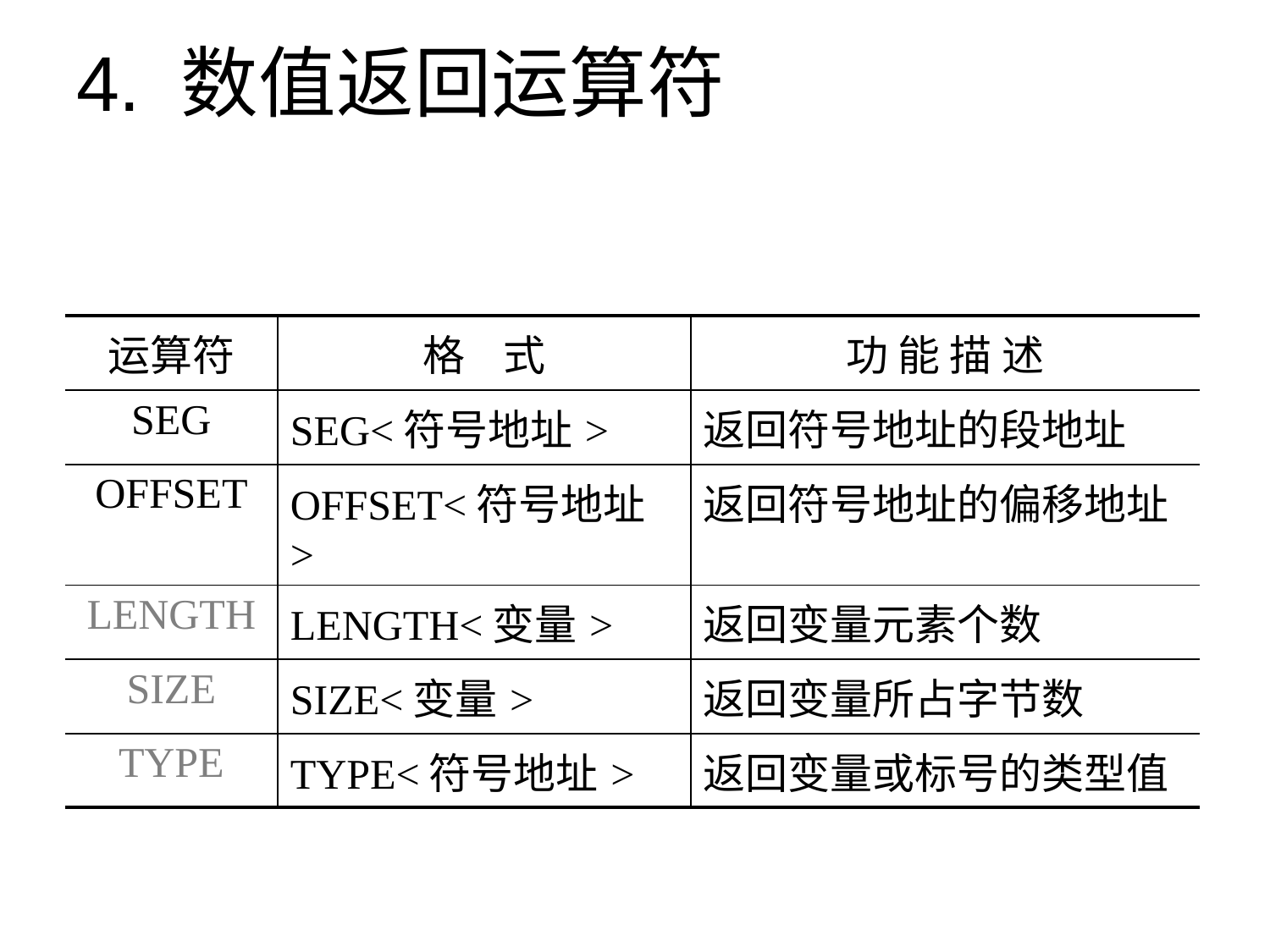

# 4. 数值返回运算符

| 运算符 | 格 式 | 功 能 描 述 |
| --- | --- | --- |
| SEG | SEG<符号地址> | 返回符号地址的段地址 |
| OFFSET | OFFSET<符号地址> | 返回符号地址的偏移地址 |
| LENGTH | LENGTH<变量> | 返回变量元素个数 |
| SIZE | SIZE<变量> | 返回变量所占字节数 |
| TYPE | TYPE<符号地址> | 返回变量或标号的类型值 |